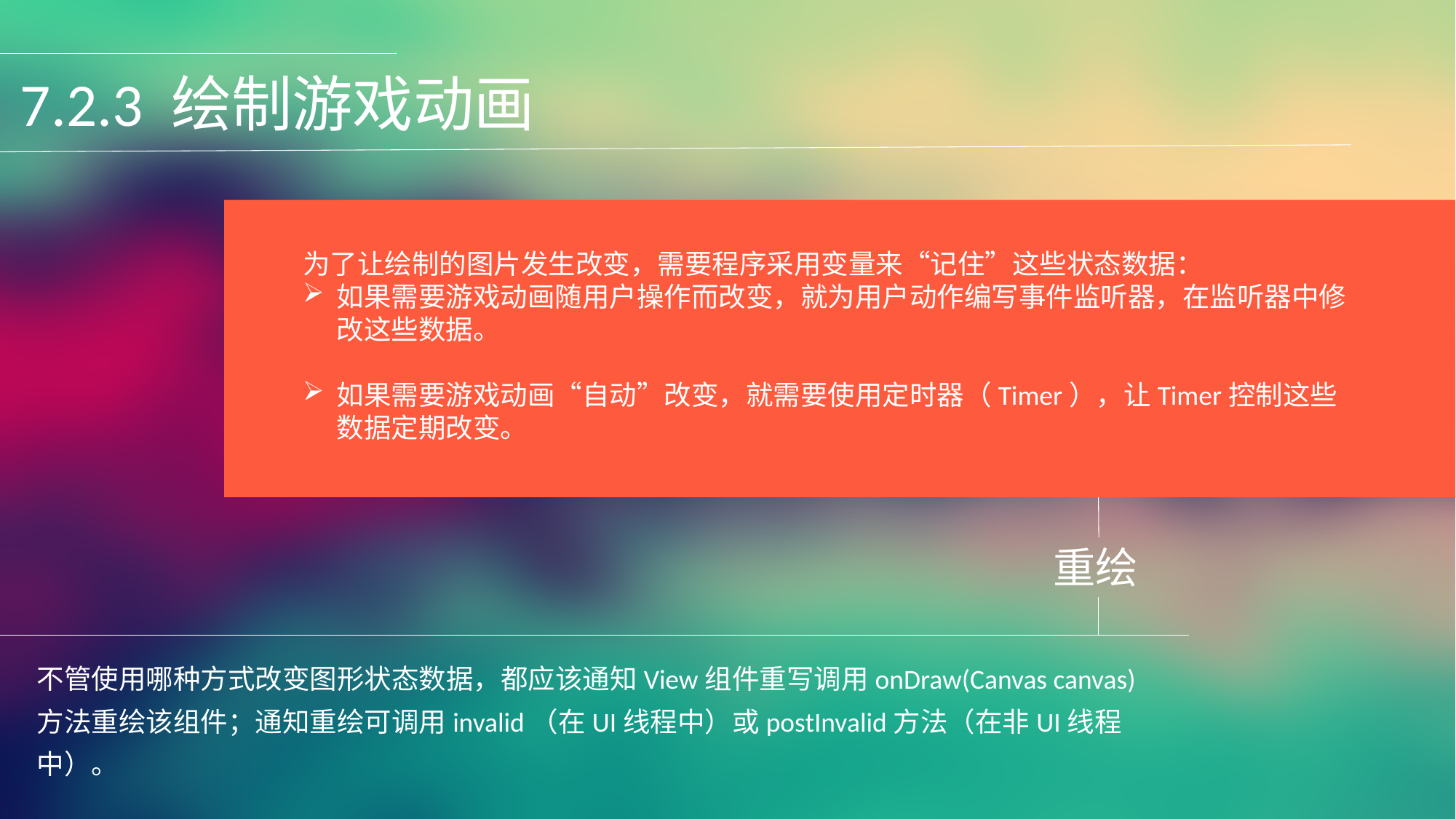

7.2.3 绘制游戏动画

为了让绘制的图片发生改变，需要程序采用变量来“记住”这些状态数据：
如果需要游戏动画随用户操作而改变，就为用户动作编写事件监听器，在监听器中修改这些数据。

如果需要游戏动画“自动”改变，就需要使用定时器（Timer），让Timer控制这些数据定期改变。
重绘
不管使用哪种方式改变图形状态数据，都应该通知View组件重写调用onDraw(Canvas canvas)方法重绘该组件；通知重绘可调用invalid（在UI线程中）或postInvalid方法（在非UI线程中）。